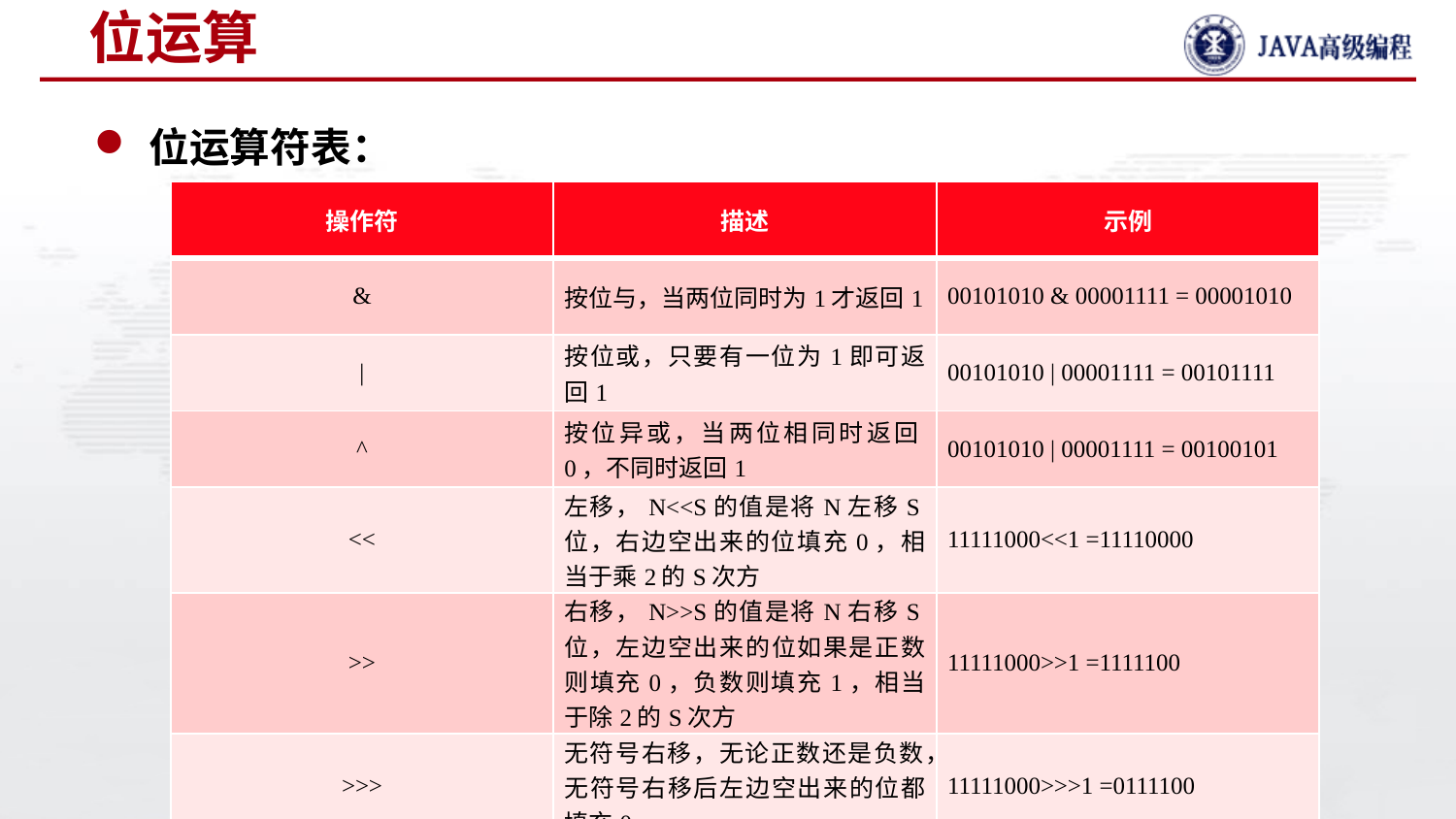

# 位运算
位运算符表：

| 操作符 | 描述 | 示例 |
| --- | --- | --- |
| & | 按位与，当两位同时为1才返回1 | 00101010 & 00001111 = 00001010 |
| | | 按位或，只要有一位为1即可返回1 | 00101010 | 00001111 = 00101111 |
| ^ | 按位异或，当两位相同时返回0，不同时返回1 | 00101010 | 00001111 = 00100101 |
| << | 左移，N<<S的值是将N左移S位，右边空出来的位填充0，相当于乘2的S次方 | 11111000<<1 =11110000 |
| >> | 右移，N>>S的值是将N右移S位，左边空出来的位如果是正数则填充0，负数则填充1，相当于除2的S次方 | 11111000>>1 =1111100 |
| >>> | 无符号右移，无论正数还是负数，无符号右移后左边空出来的位都填充0 | 11111000>>>1 =0111100 |